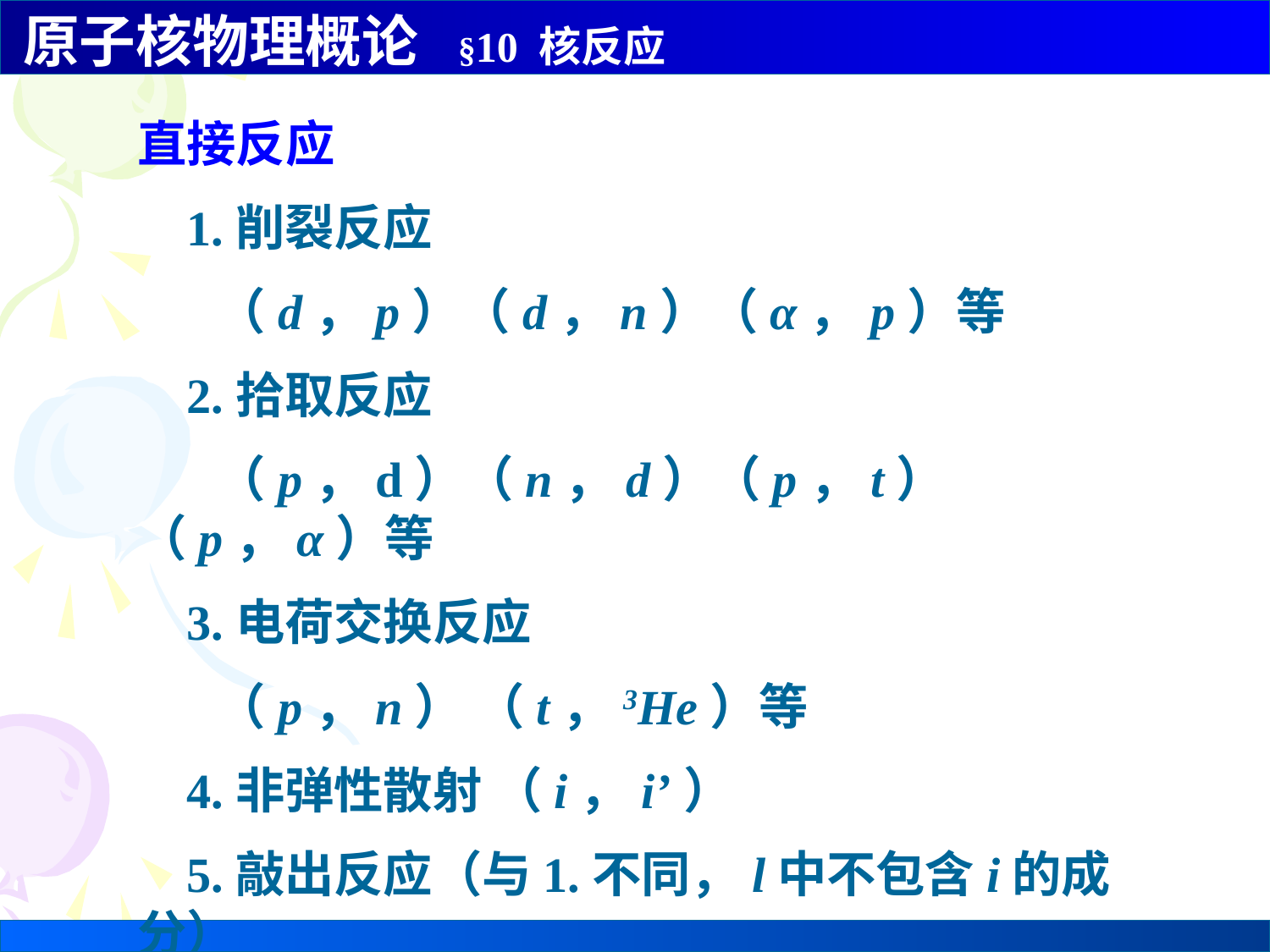

直接反应
    1.削裂反应
      （d，p）（d，n）（α，p）等
    2.拾取反应
      （p，d）（n，d）（p，t） （p，α）等
    3.电荷交换反应
      （p，n） （t，3He）等
    4.非弹性散射 （i，i’）
    5.敲出反应（与1.不同，l中不包含i的成分）